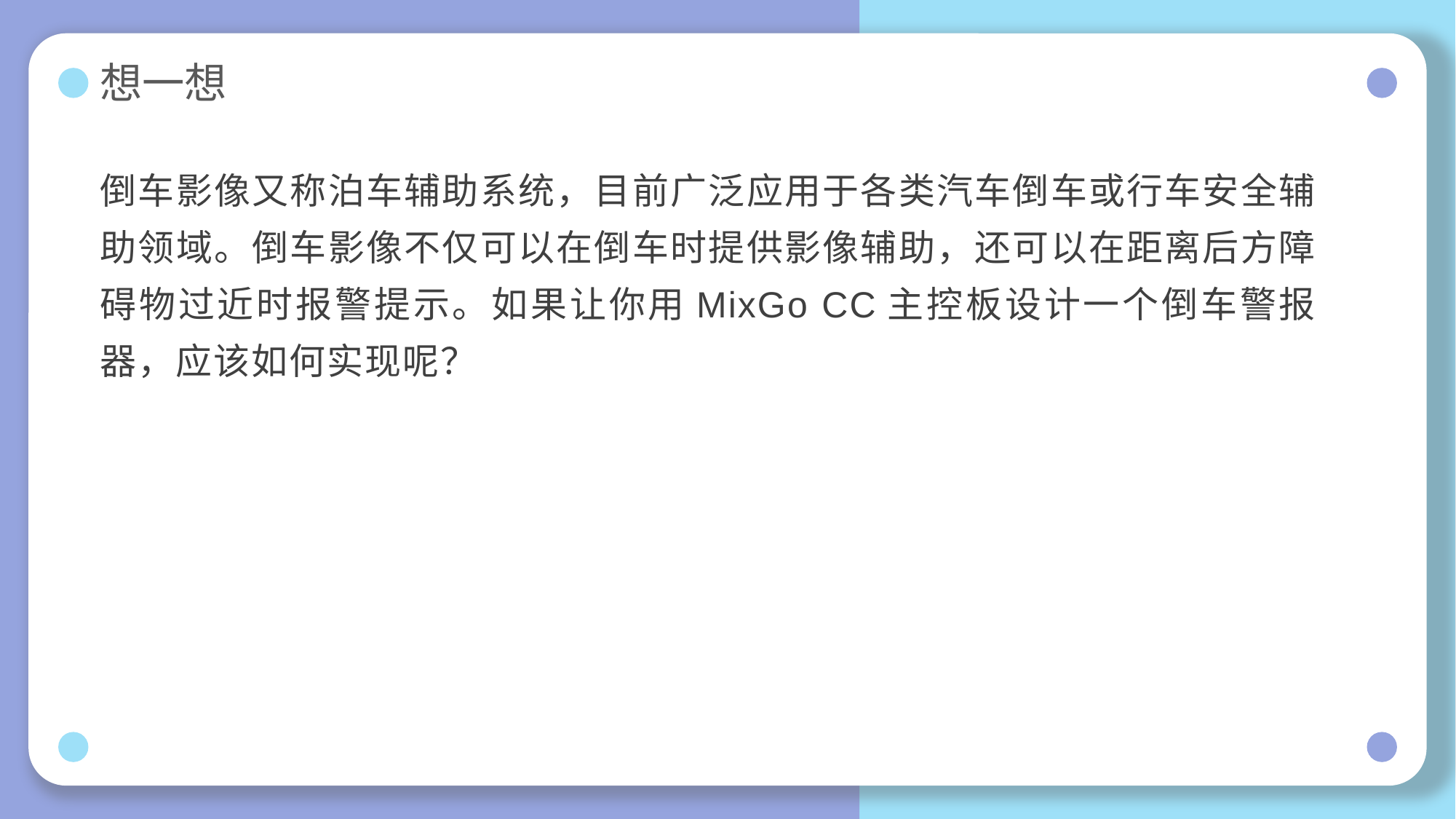

# 想一想
倒车影像又称泊车辅助系统，目前广泛应用于各类汽车倒车或行车安全辅助领域。倒车影像不仅可以在倒车时提供影像辅助，还可以在距离后方障碍物过近时报警提示。如果让你用MixGo CC主控板设计一个倒车警报器，应该如何实现呢？